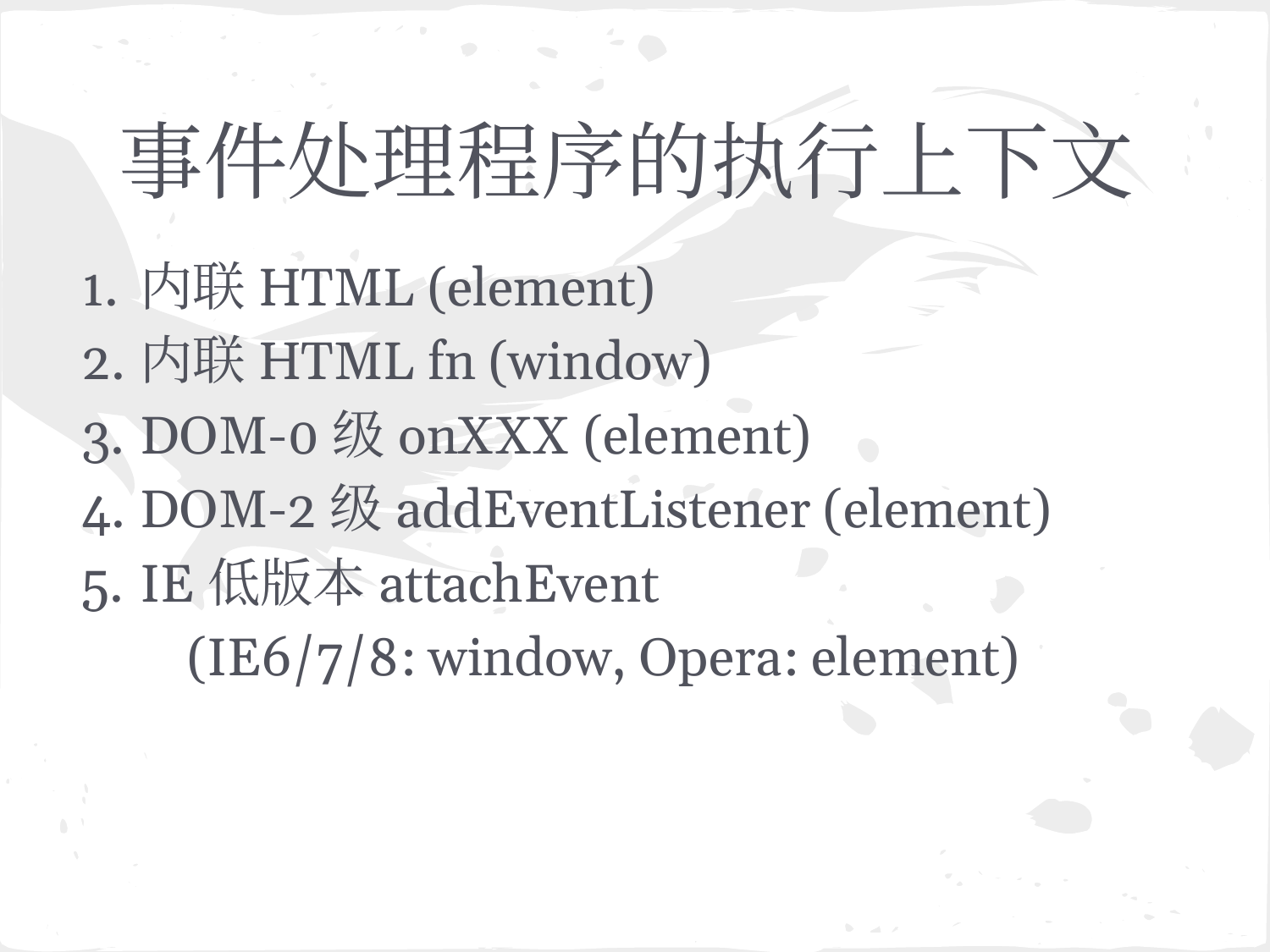

# 事件处理程序的执行上下文
内联HTML (element)
内联HTML fn (window)
DOM-0级onXXX (element)
DOM-2级addEventListener (element)
IE低版本attachEvent
(IE6/7/8: window, Opera: element)